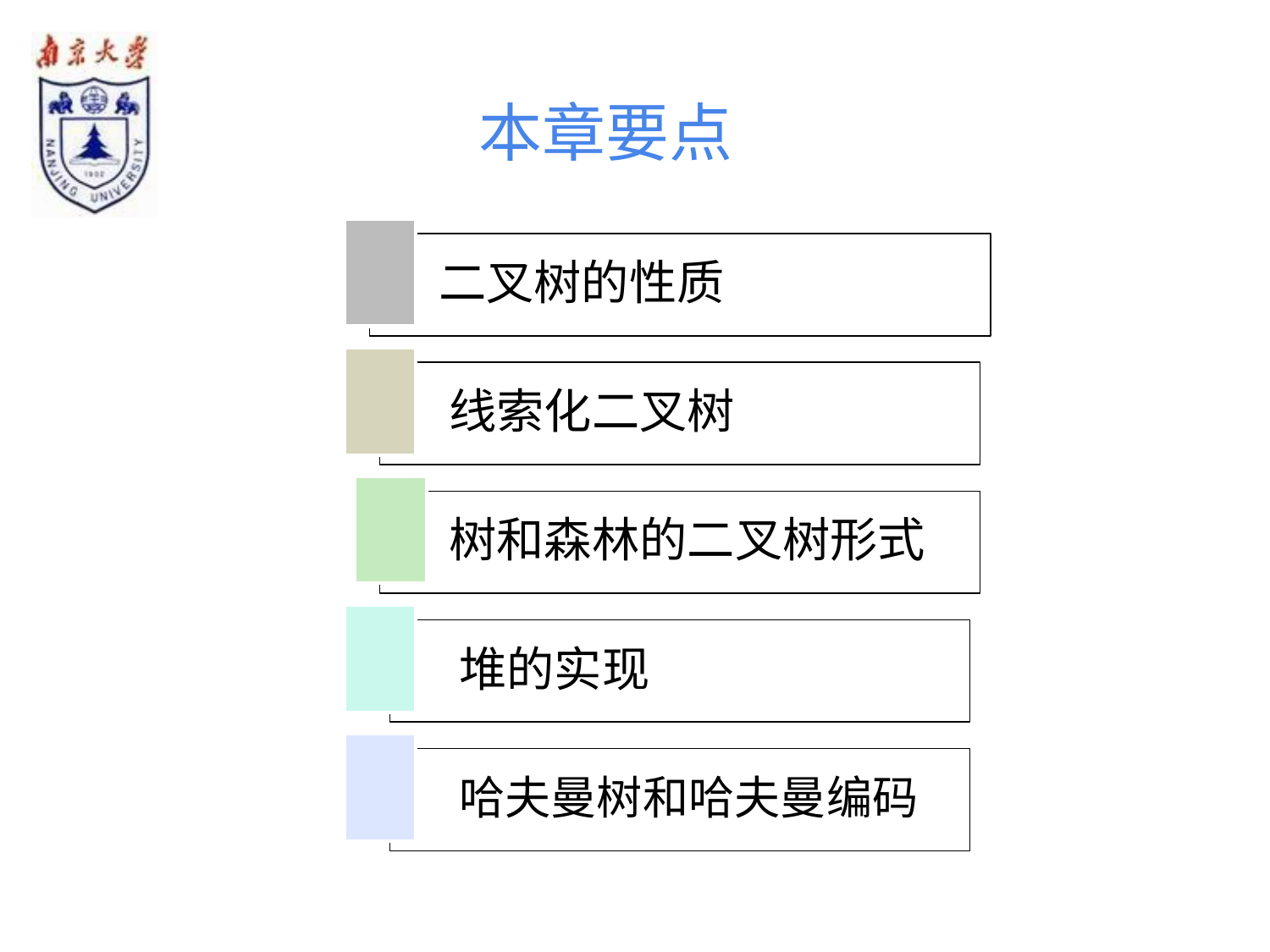

本章要点
二叉树的性质
线索化二叉树
树和森林的二叉树形式
堆的实现
哈夫曼树和哈夫曼编码